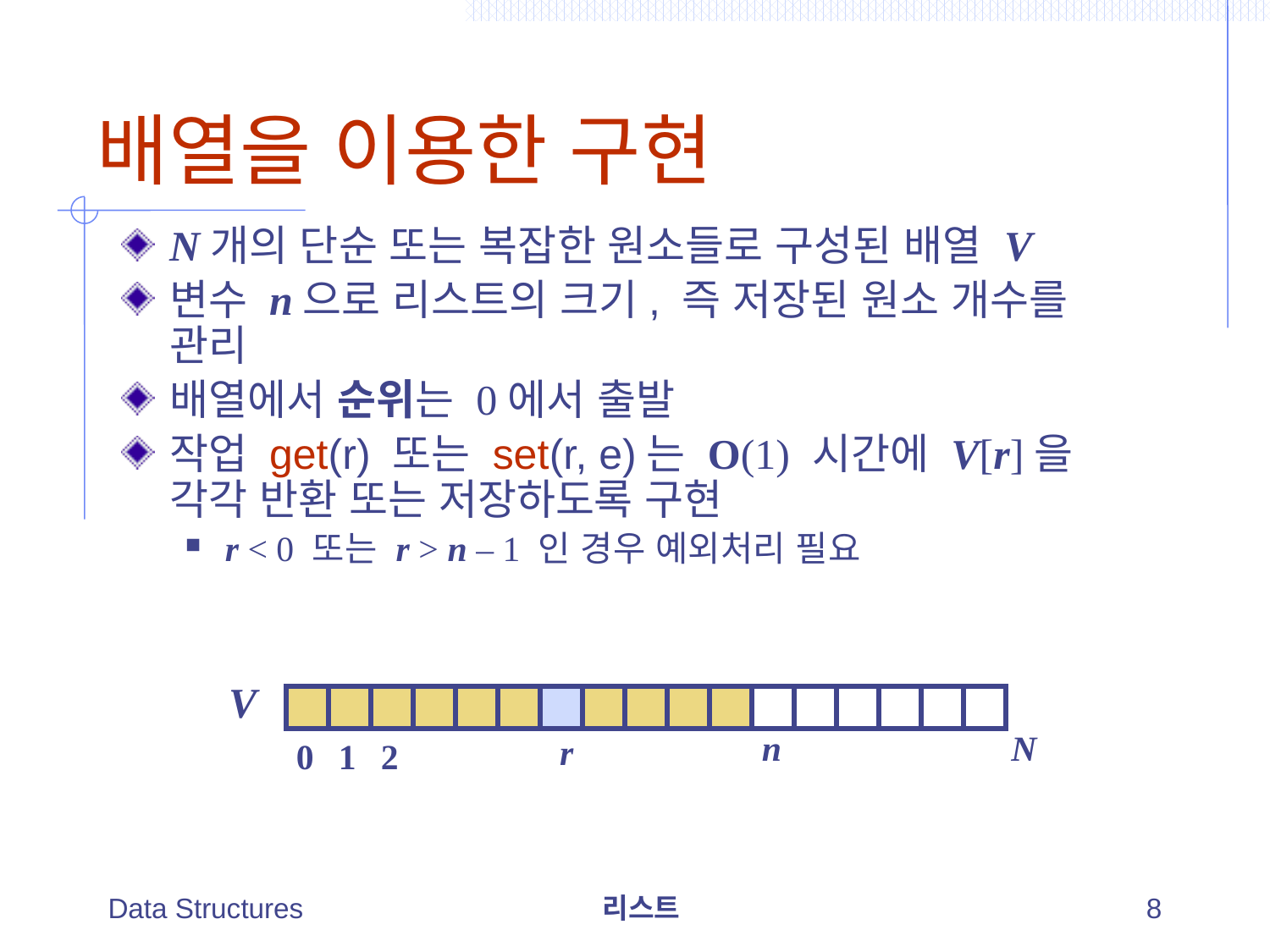

# 배열을 이용한 구현
N개의 단순 또는 복잡한 원소들로 구성된 배열 V
변수 n으로 리스트의 크기, 즉 저장된 원소 개수를 관리
배열에서 순위는 0에서 출발
작업 get(r) 또는 set(r, e)는 O(1) 시간에 V[r]을 각각 반환 또는 저장하도록 구현
r < 0 또는 r > n – 1 인 경우 예외처리 필요
V

n
N
r
0
1
2
Data Structures
리스트
8